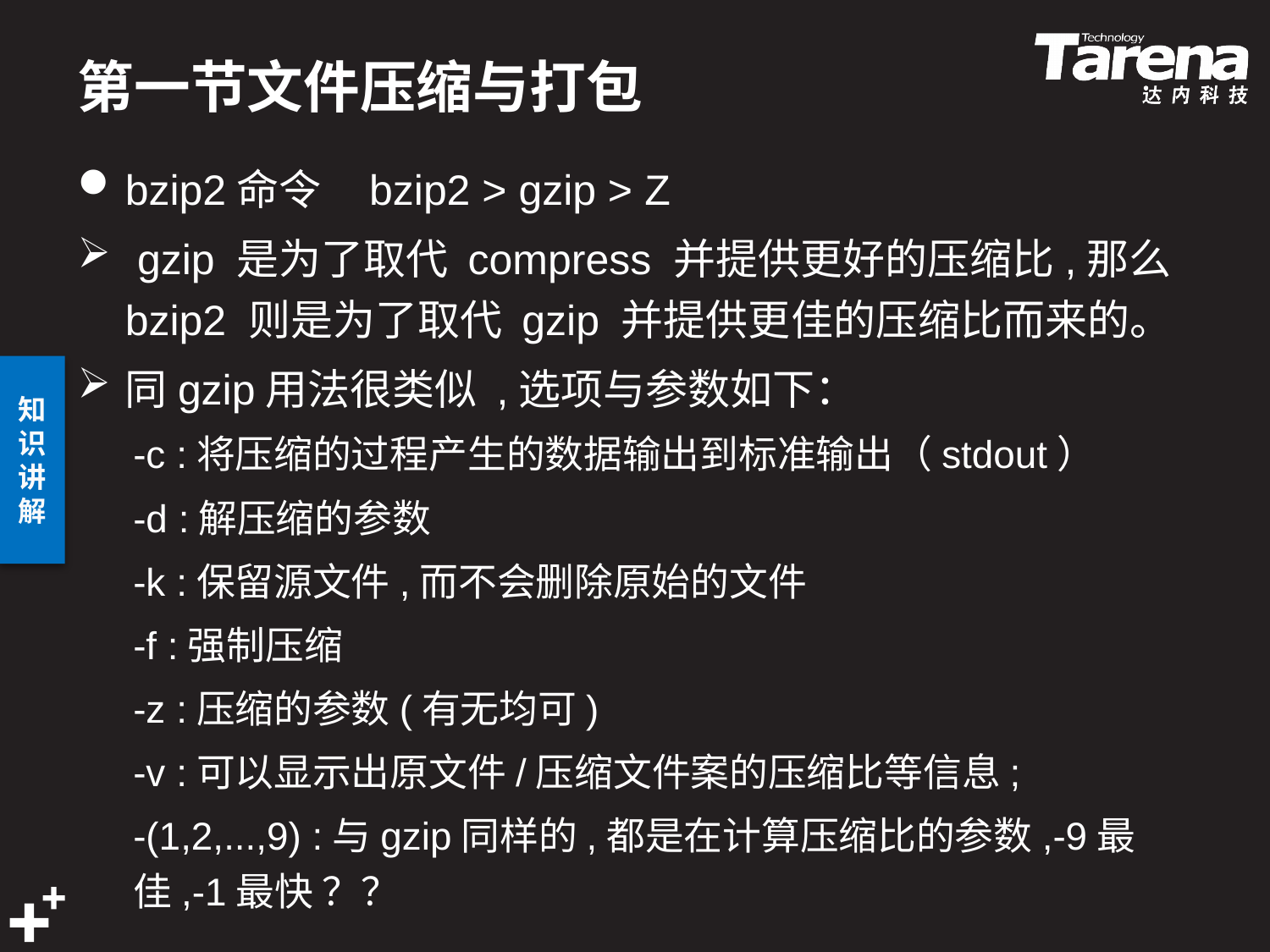

# 第一节文件压缩与打包
bzip2命令    bzip2 > gzip > Z
 gzip 是为了取代 compress 并提供更好的压缩比,那么 bzip2 则是为了取代 gzip 并提供更佳的压缩比而来的。
同gzip用法很类似 ,选项与参数如下：
-c :将压缩的过程产生的数据输出到标准输出（stdout）
-d :解压缩的参数
-k :保留源文件,而不会删除原始的文件
-f :强制压缩
-z :压缩的参数(有无均可)
-v :可以显示出原文件/压缩文件案的压缩比等信息;
-(1,2,...,9) :与gzip同样的,都是在计算压缩比的参数,-9最佳,-1最快 ？？